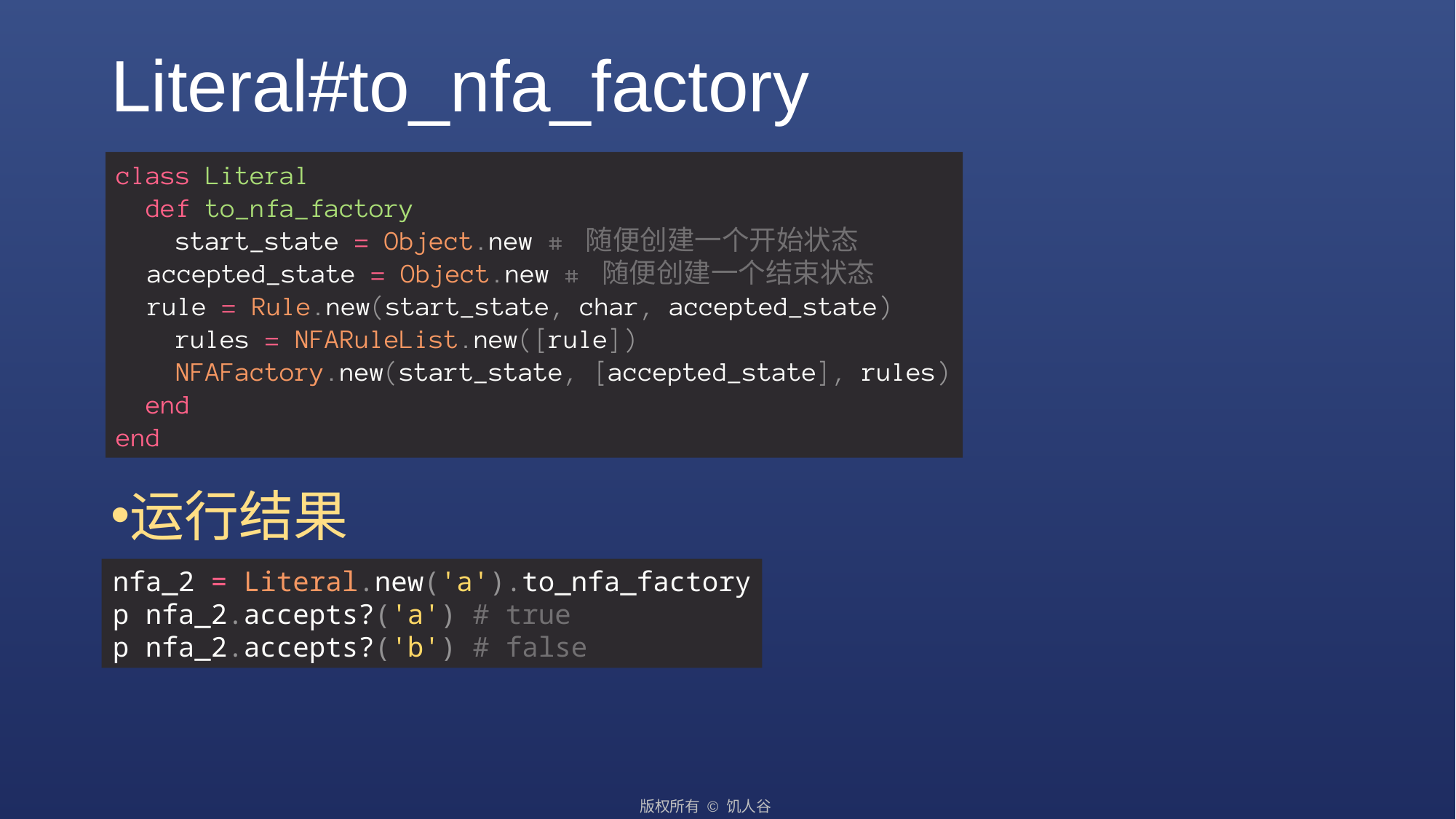

# Literal#to_nfa_factory
class Literal
  def to_nfa_factory
    start_state = Object.new # 随便创建一个开始状态
    accepted_state = Object.new # 随便创建一个结束状态
    rule = Rule.new(start_state, char, accepted_state)
    rules = NFARuleList.new([rule])
    NFAFactory.new(start_state, [accepted_state], rules)
  end
end
运行结果
nfa_2 = Literal.new('a').to_nfa_factory
p nfa_2.accepts?('a') # true
p nfa_2.accepts?('b') # false